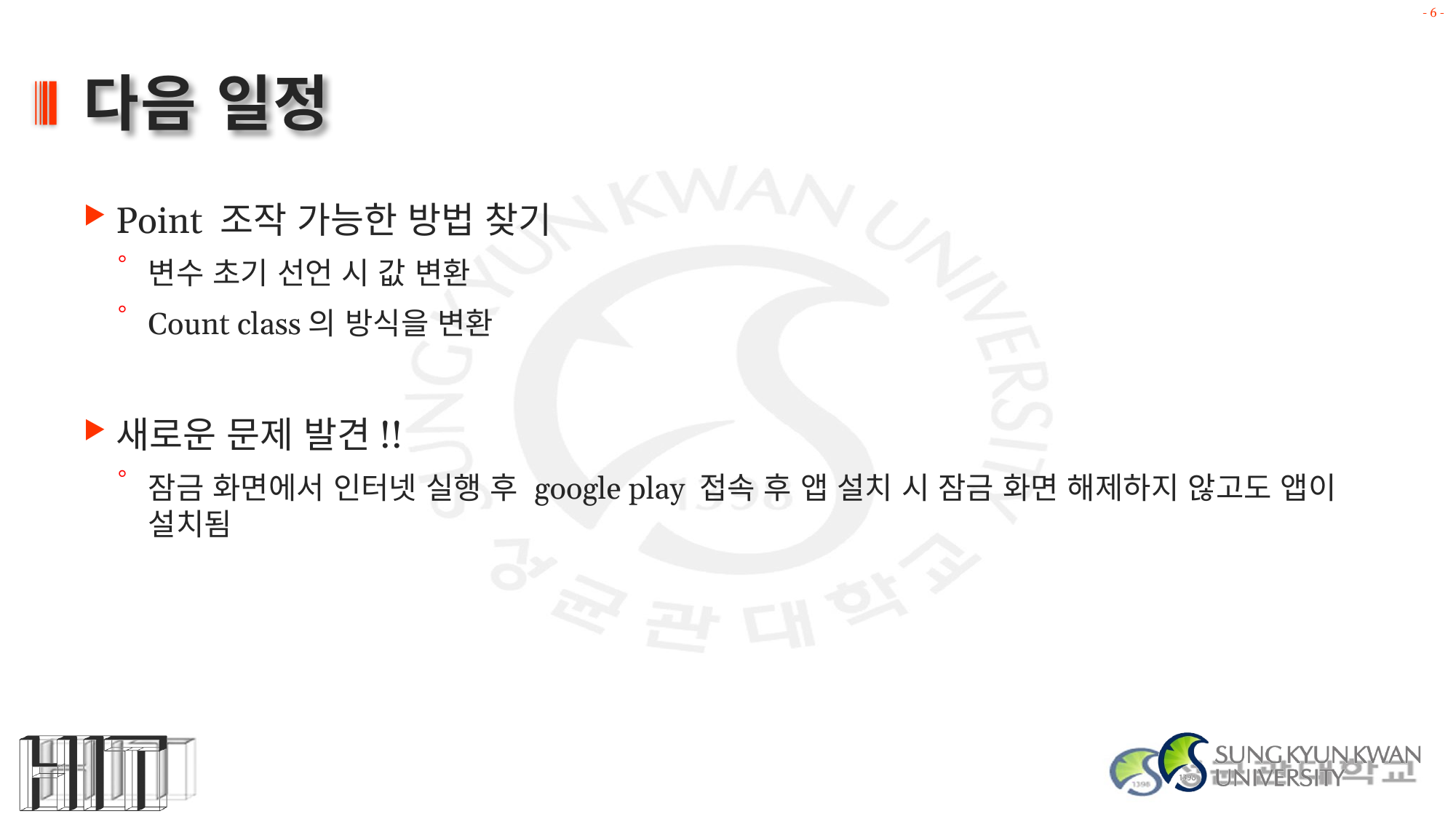

# 다음 일정
Point 조작 가능한 방법 찾기
변수 초기 선언 시 값 변환
Count class의 방식을 변환

새로운 문제 발견!!
잠금 화면에서 인터넷 실행 후 google play 접속 후 앱 설치 시 잠금 화면 해제하지 않고도 앱이 설치됨